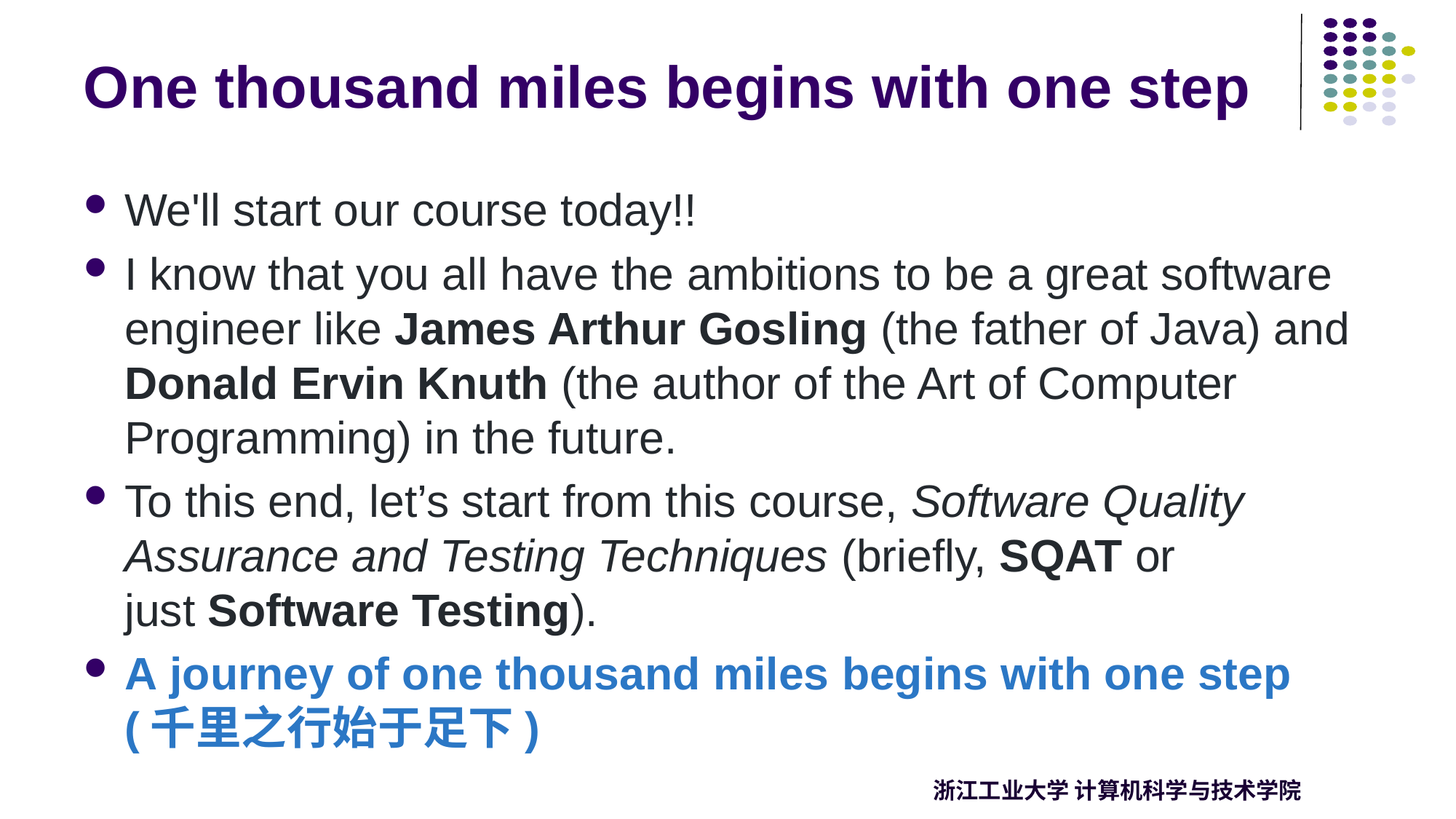

# One thousand miles begins with one step
We'll start our course today!!
I know that you all have the ambitions to be a great software engineer like James Arthur Gosling (the father of Java) and Donald Ervin Knuth (the author of the Art of Computer Programming) in the future.
To this end, let’s start from this course, Software Quality Assurance and Testing Techniques (briefly, SQAT or just Software Testing).
A journey of one thousand miles begins with one step (千里之行始于足下)